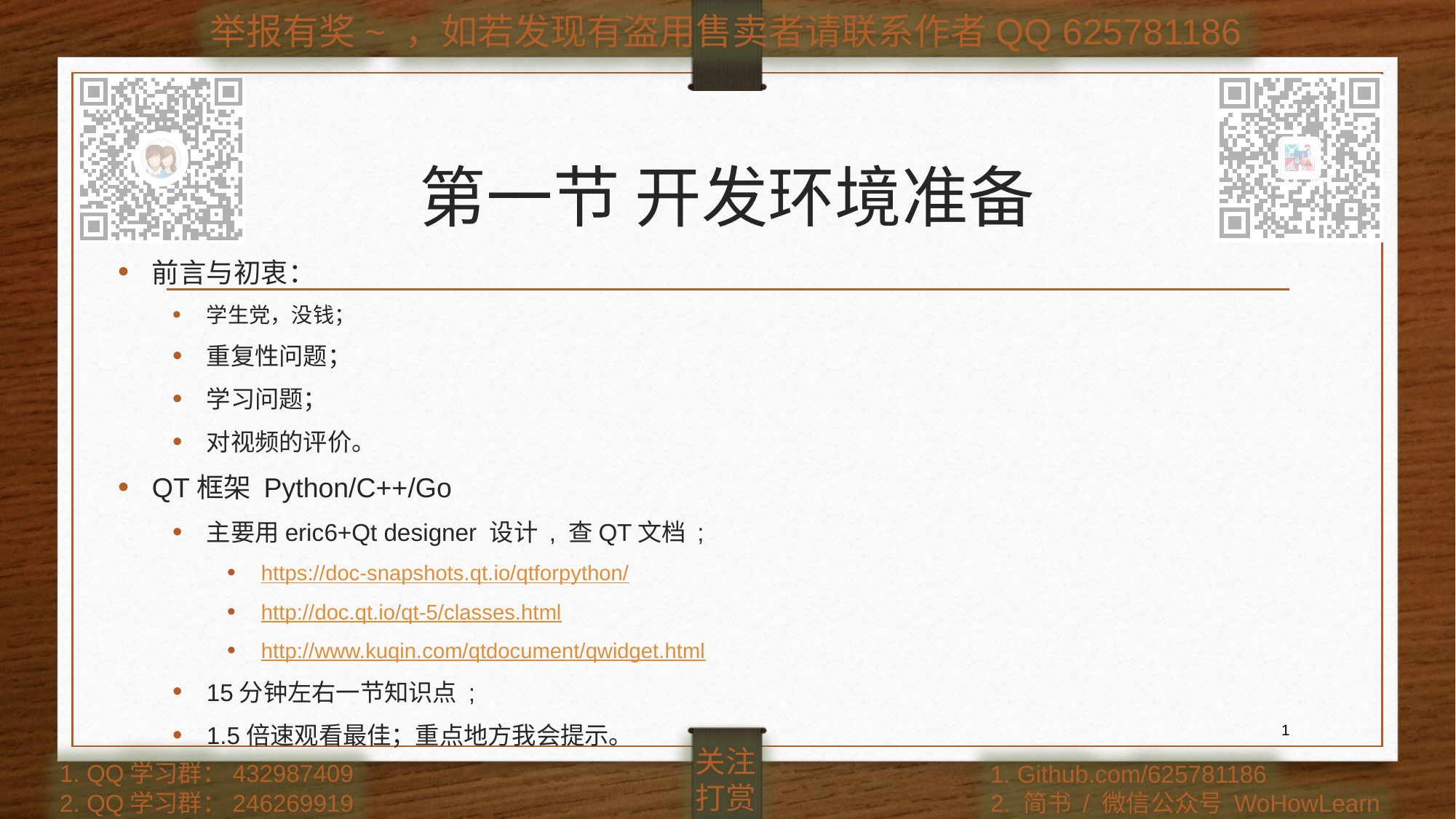

# 第一节 开发环境准备
前言与初衷：
学生党，没钱；
重复性问题；
学习问题；
对视频的评价。
QT框架 Python/C++/Go
主要用eric6+Qt designer 设计 , 查QT文档 ;
https://doc-snapshots.qt.io/qtforpython/
http://doc.qt.io/qt-5/classes.html
http://www.kuqin.com/qtdocument/qwidget.html
15分钟左右一节知识点 ;
1.5倍速观看最佳；重点地方我会提示。

1